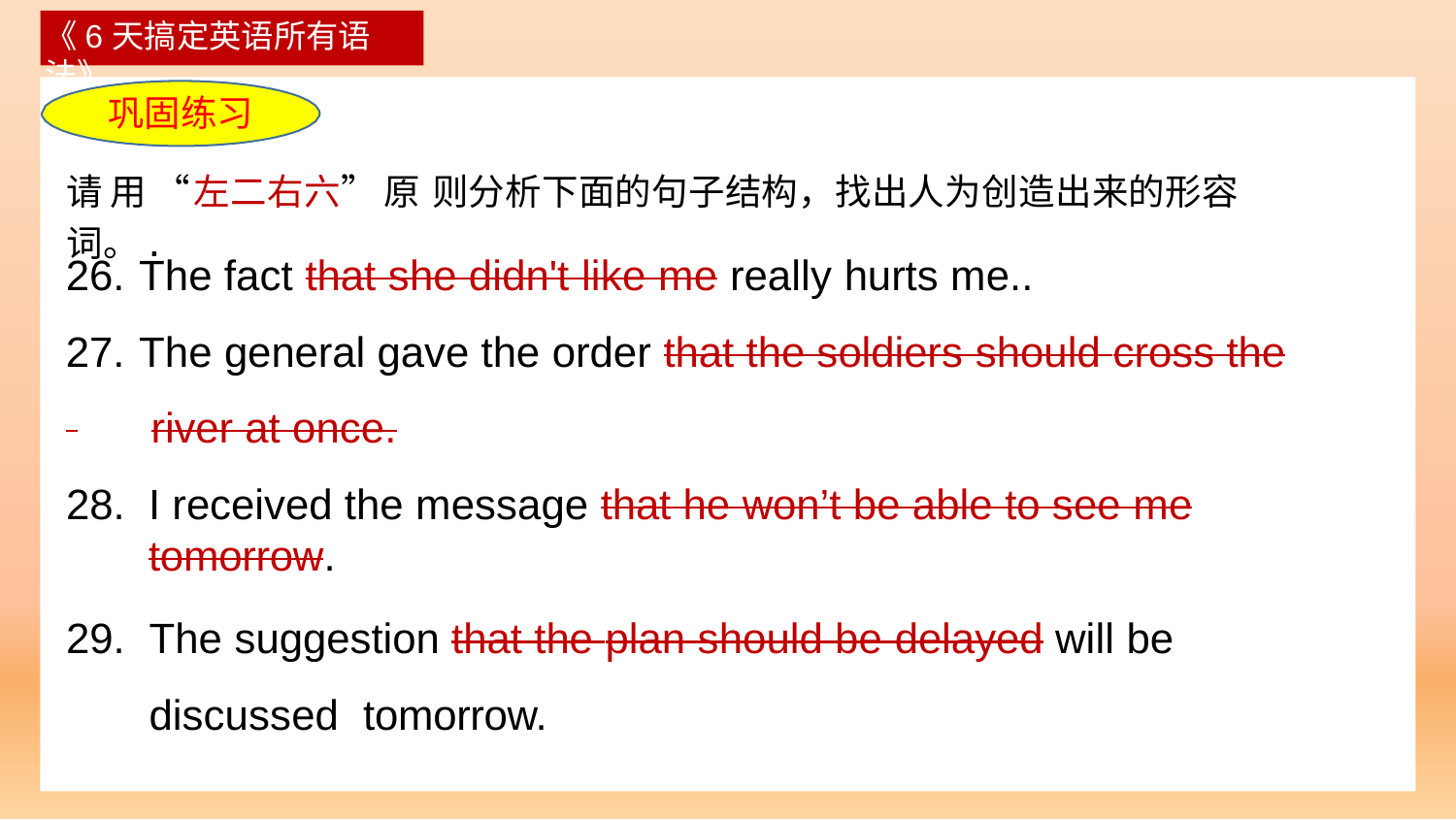

《6天搞定英语所有语法》

巩固练习
# 请用“左二右六”原则分析下面的句子结构，找出人为创造出来的形容词。.
The fact that she didn't like me really hurts me..
The general gave the order that the soldiers should cross the
 	river at once.
I received the message that he won’t be able to see me tomorrow.
The suggestion that the plan should be delayed will be discussed  tomorrow.